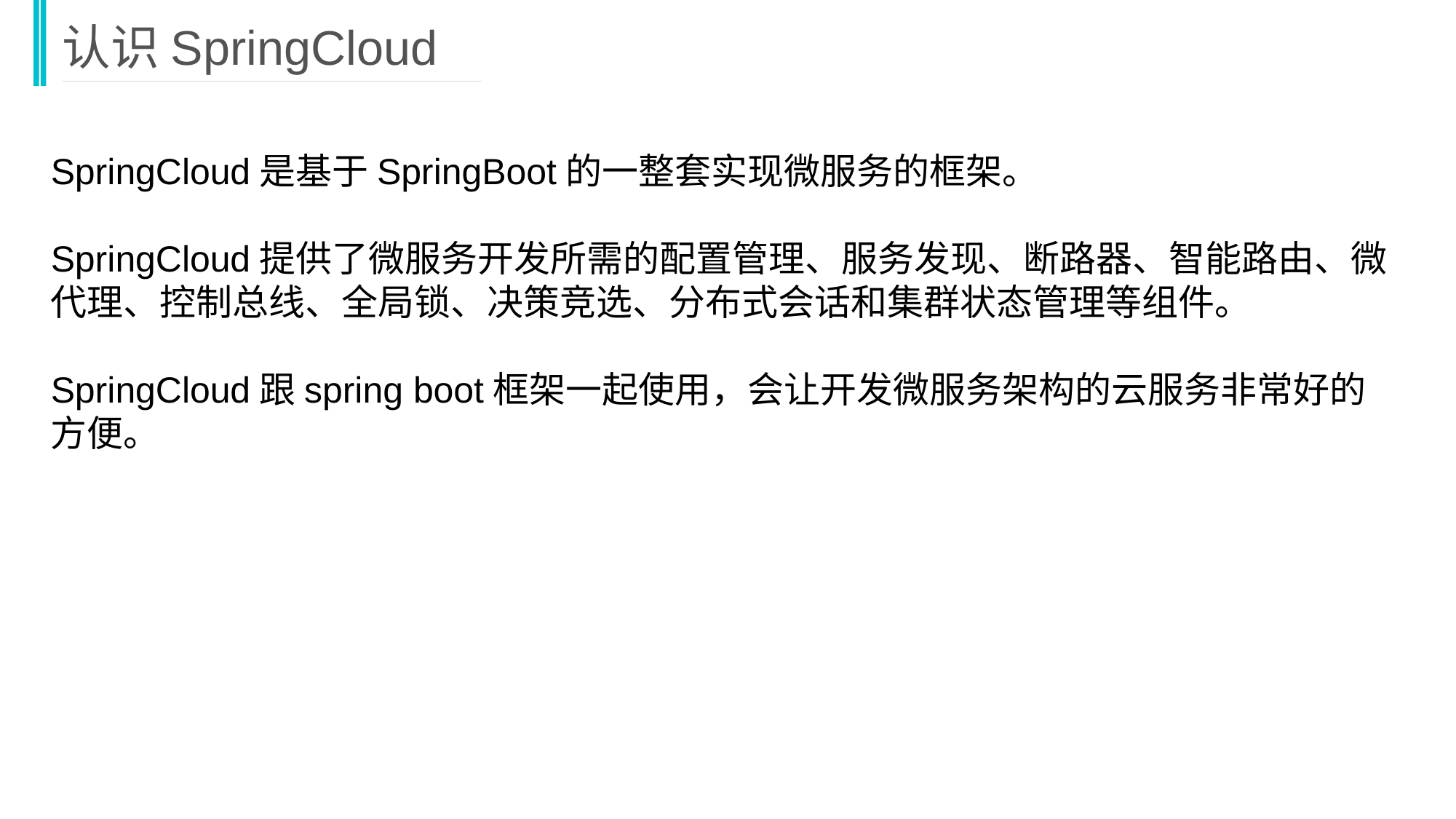

认识SpringCloud

SpringCloud是基于SpringBoot的一整套实现微服务的框架。

SpringCloud提供了微服务开发所需的配置管理、服务发现、断路器、智能路由、微代理、控制总线、全局锁、决策竞选、分布式会话和集群状态管理等组件。

SpringCloud跟spring boot框架一起使用，会让开发微服务架构的云服务非常好的方便。